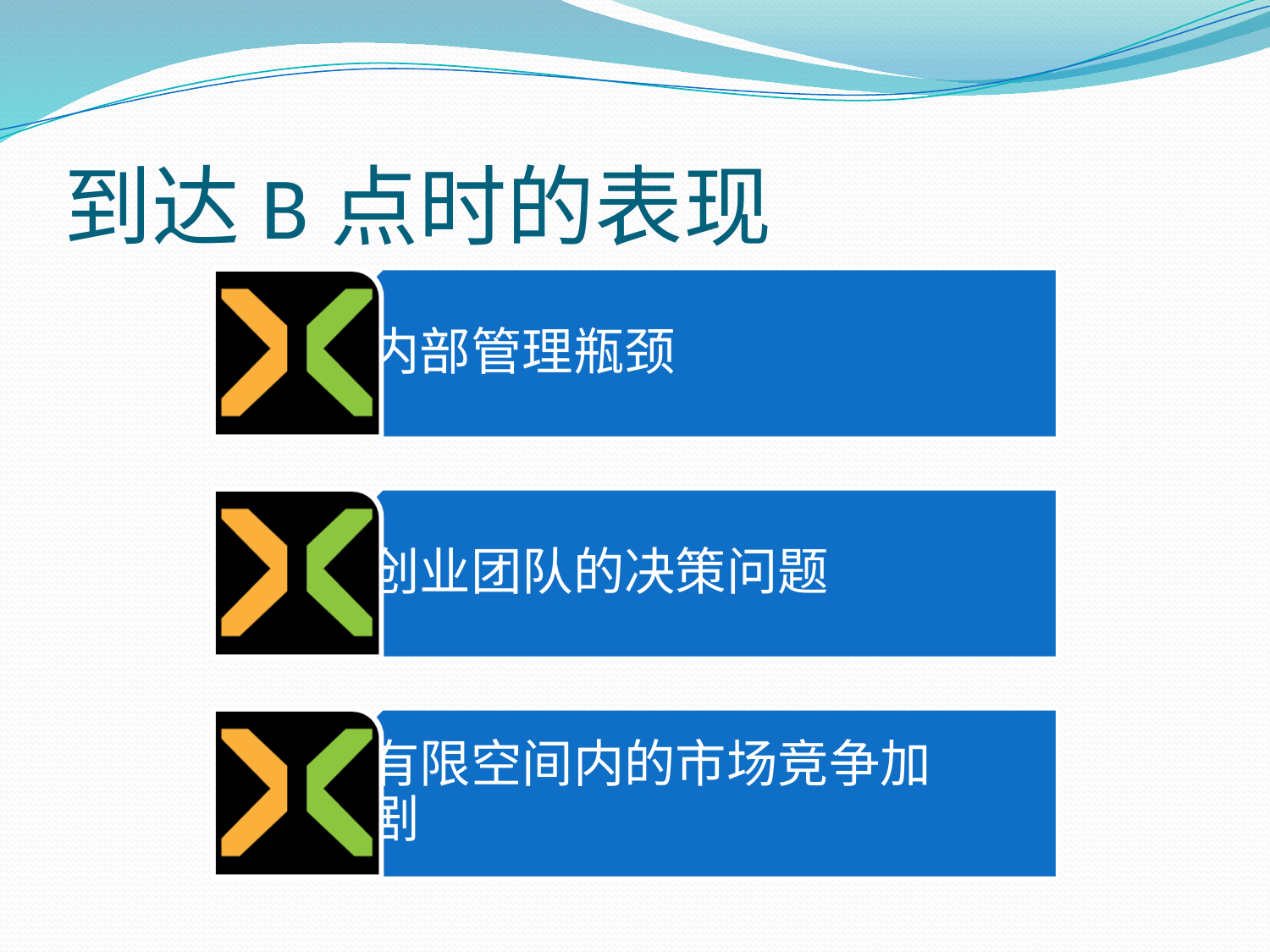

# 到达B点时的表现
内部管理瓶颈
创业团队的决策问题
有限空间内的市场竞争加剧